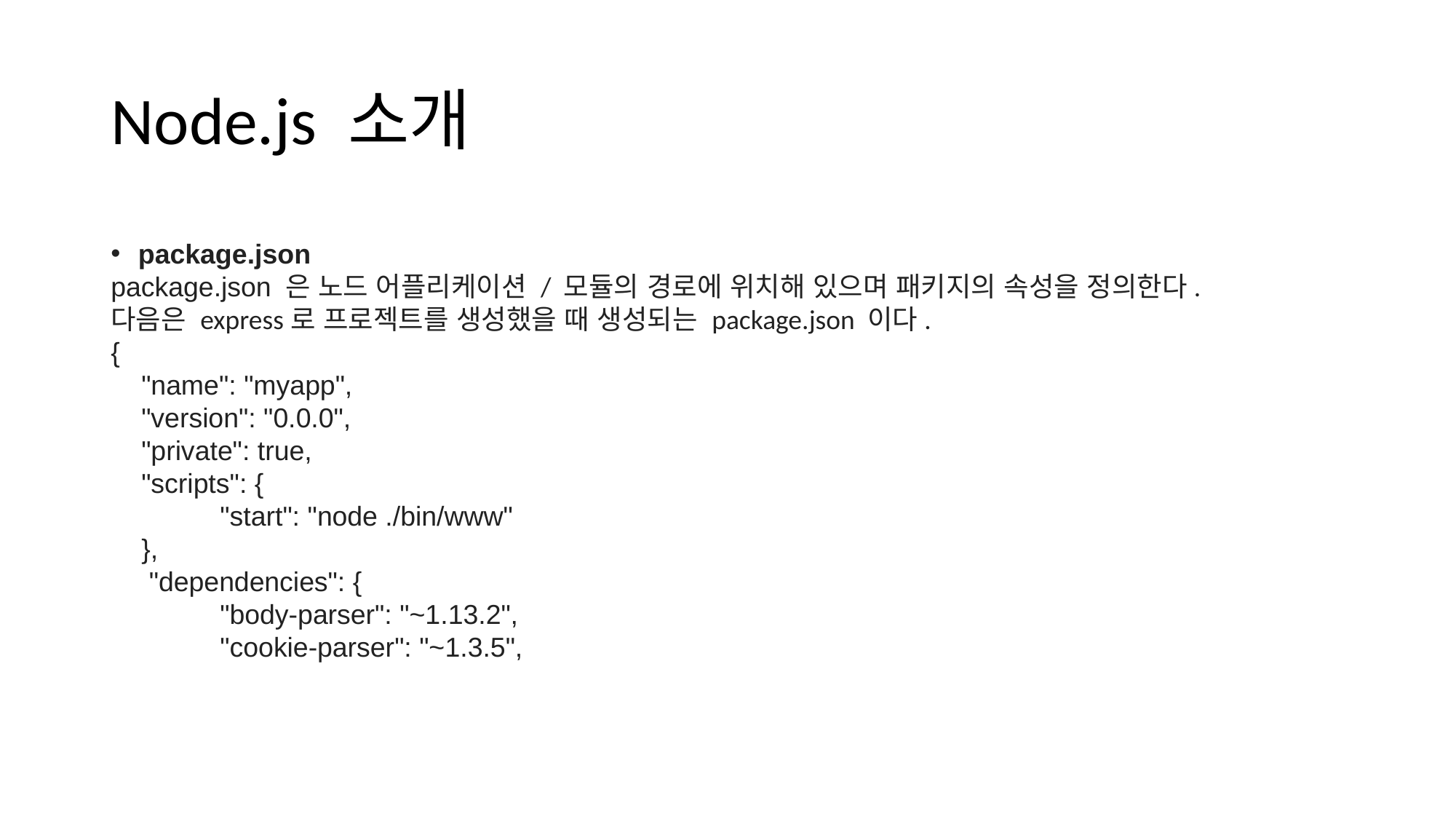

# Node.js 소개
package.json
package.json 은 노드 어플리케이션 / 모듈의 경로에 위치해 있으며 패키지의 속성을 정의한다.
다음은 express로 프로젝트를 생성했을 때 생성되는 package.json 이다.
{
    "name": "myapp",
    "version": "0.0.0",
    "private": true,
    "scripts": {
     	"start": "node ./bin/www"
    },
     "dependencies": {
    	"body-parser": "~1.13.2",
	"cookie-parser": "~1.3.5",